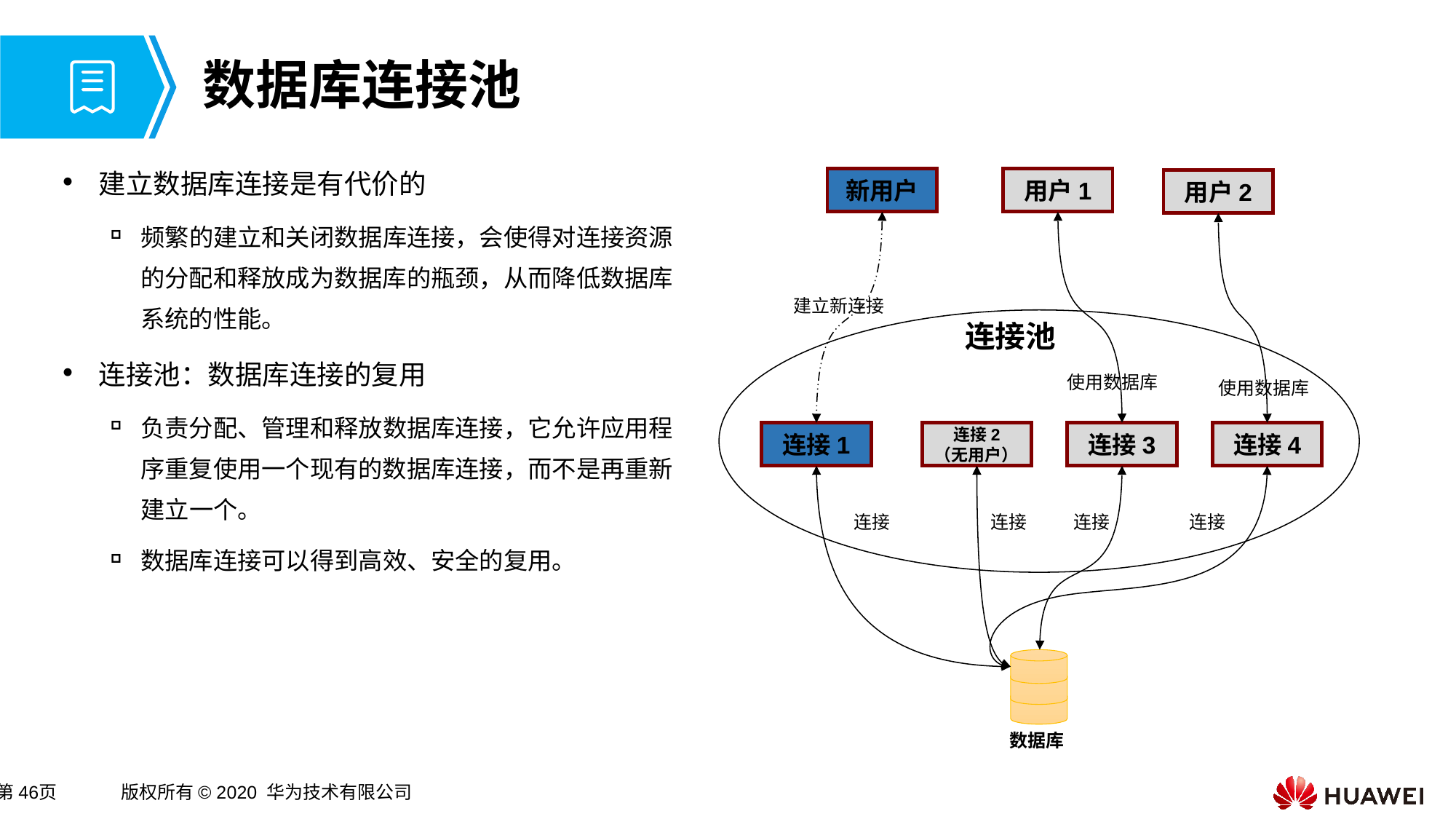

# 数据库连接池
建立数据库连接是有代价的
频繁的建立和关闭数据库连接，会使得对连接资源的分配和释放成为数据库的瓶颈，从而降低数据库系统的性能。
连接池：数据库连接的复用
负责分配、管理和释放数据库连接，它允许应用程序重复使用一个现有的数据库连接，而不是再重新建立一个。
数据库连接可以得到高效、安全的复用。
新用户
用户1
用户2
建立新连接

连接池
使用数据库
使用数据库
连接2
（无用户）
连接3
连接1
连接4
连接
连接
连接
连接

数据库